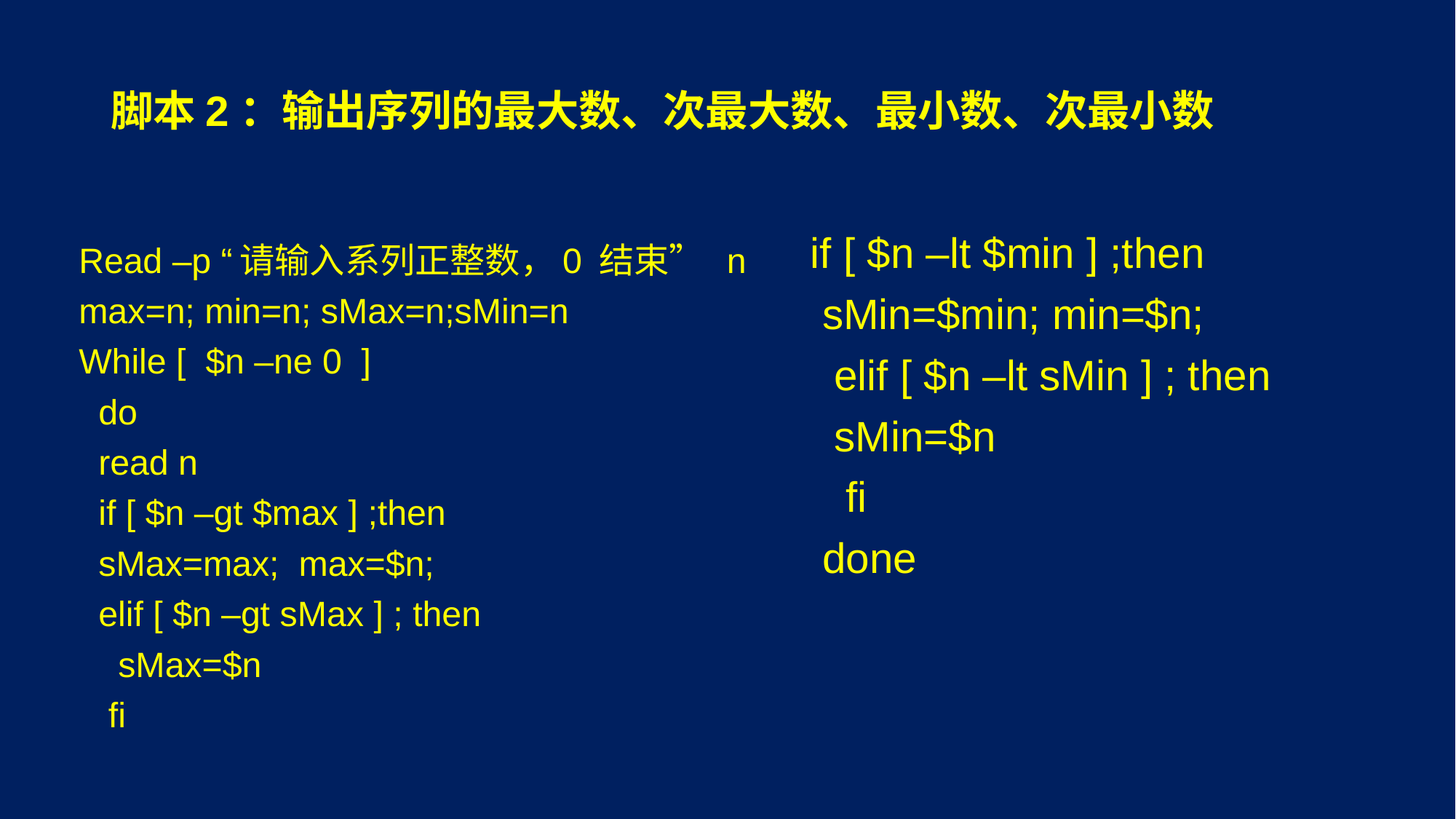

# 脚本2：输出序列的最大数、次最大数、最小数、次最小数
if [ $n –lt $min ] ;then
 sMin=$min; min=$n;
  elif [ $n –lt sMin ] ; then
  sMin=$n
   fi
 done
Read –p “请输入系列正整数，0 结束”  n
max=n; min=n; sMax=n;sMin=n
While [  $n –ne 0  ]
  do
  read n
  if [ $n –gt $max ] ;then
  sMax=max;  max=$n;
  elif [ $n –gt sMax ] ; then
    sMax=$n
   fi